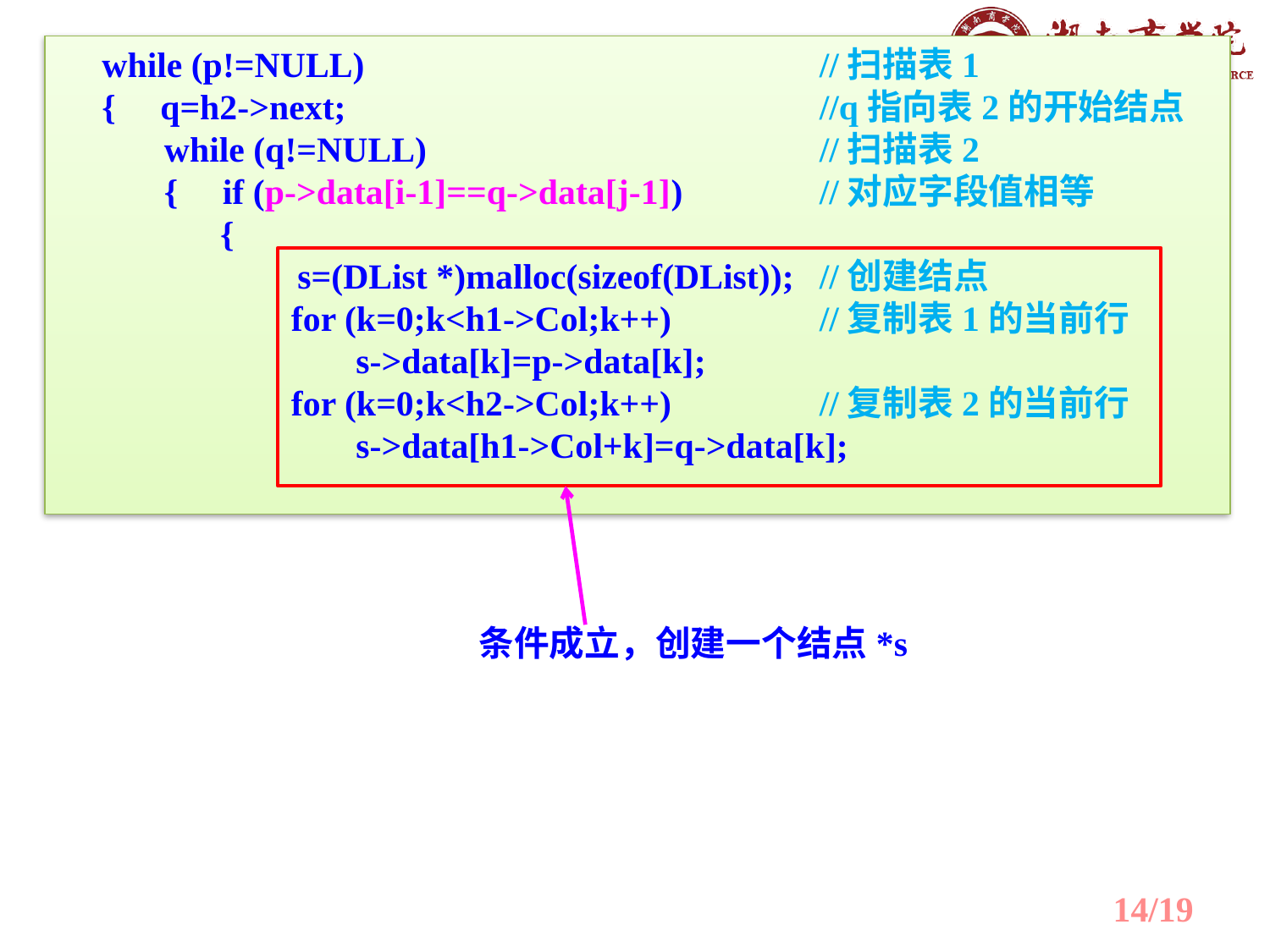

while (p!=NULL) 				//扫描表1
     {     q=h2->next;				//q指向表2的开始结点
            while (q!=NULL)				//扫描表2
            {     if (p->data[i-1]==q->data[j-1])		//对应字段值相等
  	    {
                           s=(DList *)malloc(sizeof(DList));	//创建结点
	            for (k=0;k<h1->Col;k++)		//复制表1的当前行
		     s->data[k]=p->data[k];
	            for (k=0;k<h2->Col;k++)		//复制表2的当前行
		     s->data[h1->Col+k]=q->data[k];

条件成立，创建一个结点*s
14/19